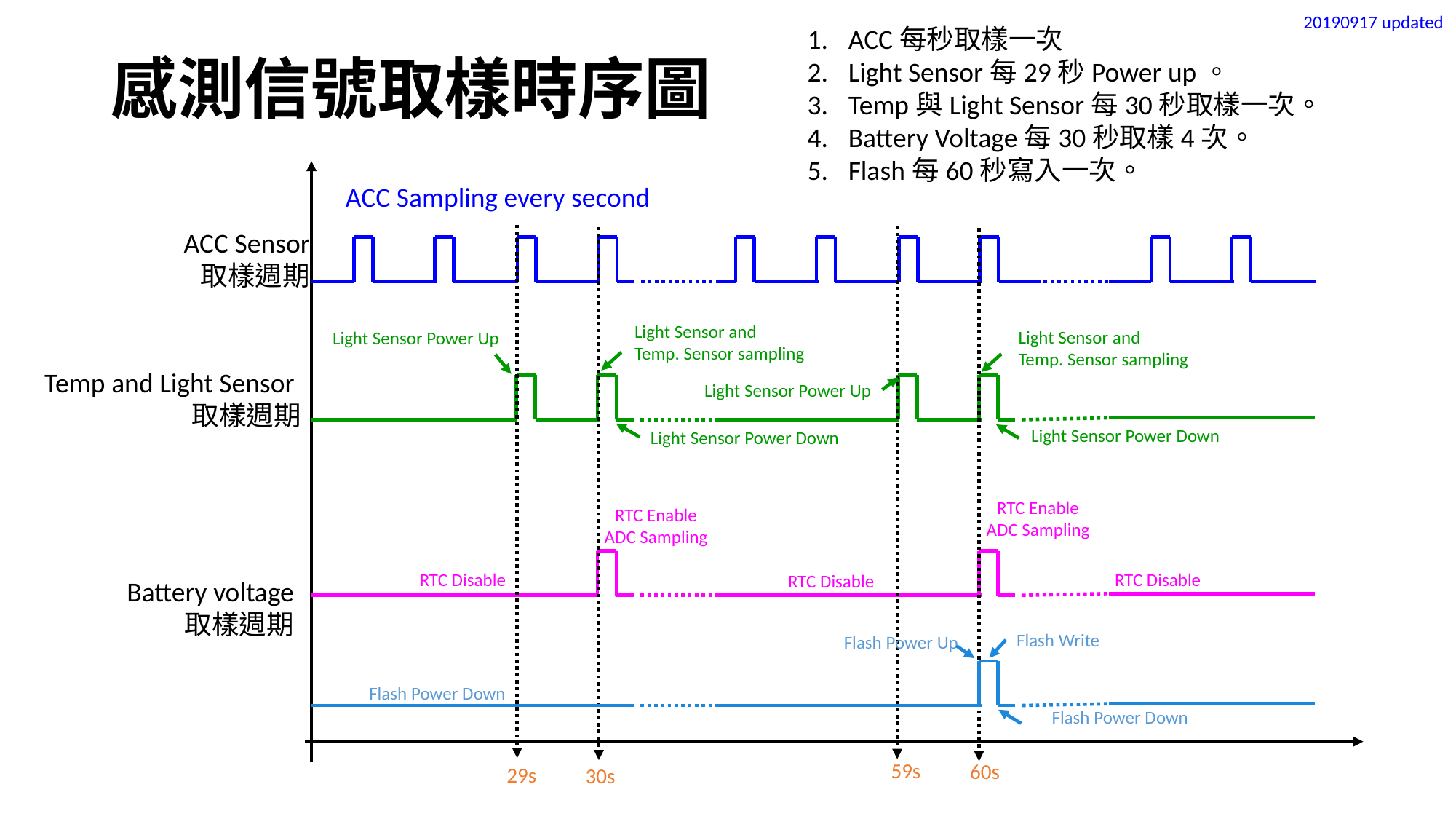

20190917 updated
# 感測信號取樣時序圖
ACC每秒取樣一次
Light Sensor每29秒Power up。
Temp與Light Sensor每30秒取樣一次。
Battery Voltage每30秒取樣4次。
Flash每60秒寫入一次。
ACC Sampling every second
ACC Sensor 取樣週期
Light Sensor and
Temp. Sensor sampling
Light Sensor and
Temp. Sensor sampling
Light Sensor Power Up
Temp and Light Sensor取樣週期
Light Sensor Power Up
Light Sensor Power Down
Light Sensor Power Down
RTC Enable
ADC Sampling
RTC Enable
ADC Sampling
RTC Disable
RTC Disable
RTC Disable
Battery voltage 取樣週期
Flash Write
Flash Power Up
Flash Power Down
Flash Power Down
59s
60s
29s
30s